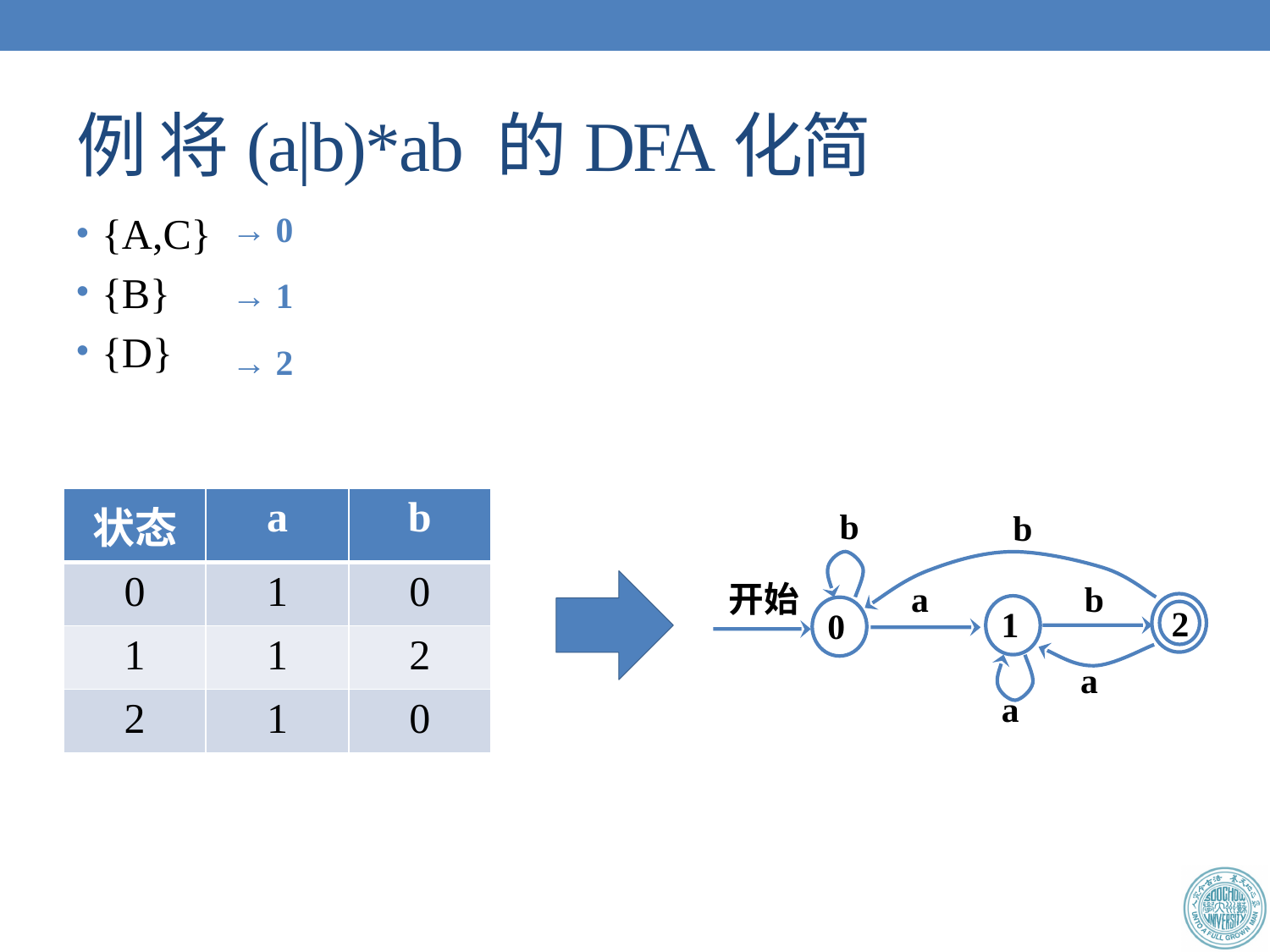

# 例 将(a|b)*ab 的DFA化简
{A,C}
{B}
{D}

→ 0
→ 1
→ 2
| 状态 | a | b |
| --- | --- | --- |
| 0 | 1 | 0 |
| 1 | 1 | 2 |
| 2 | 1 | 0 |
b
b

a
b
开始

2
1
0

a

a